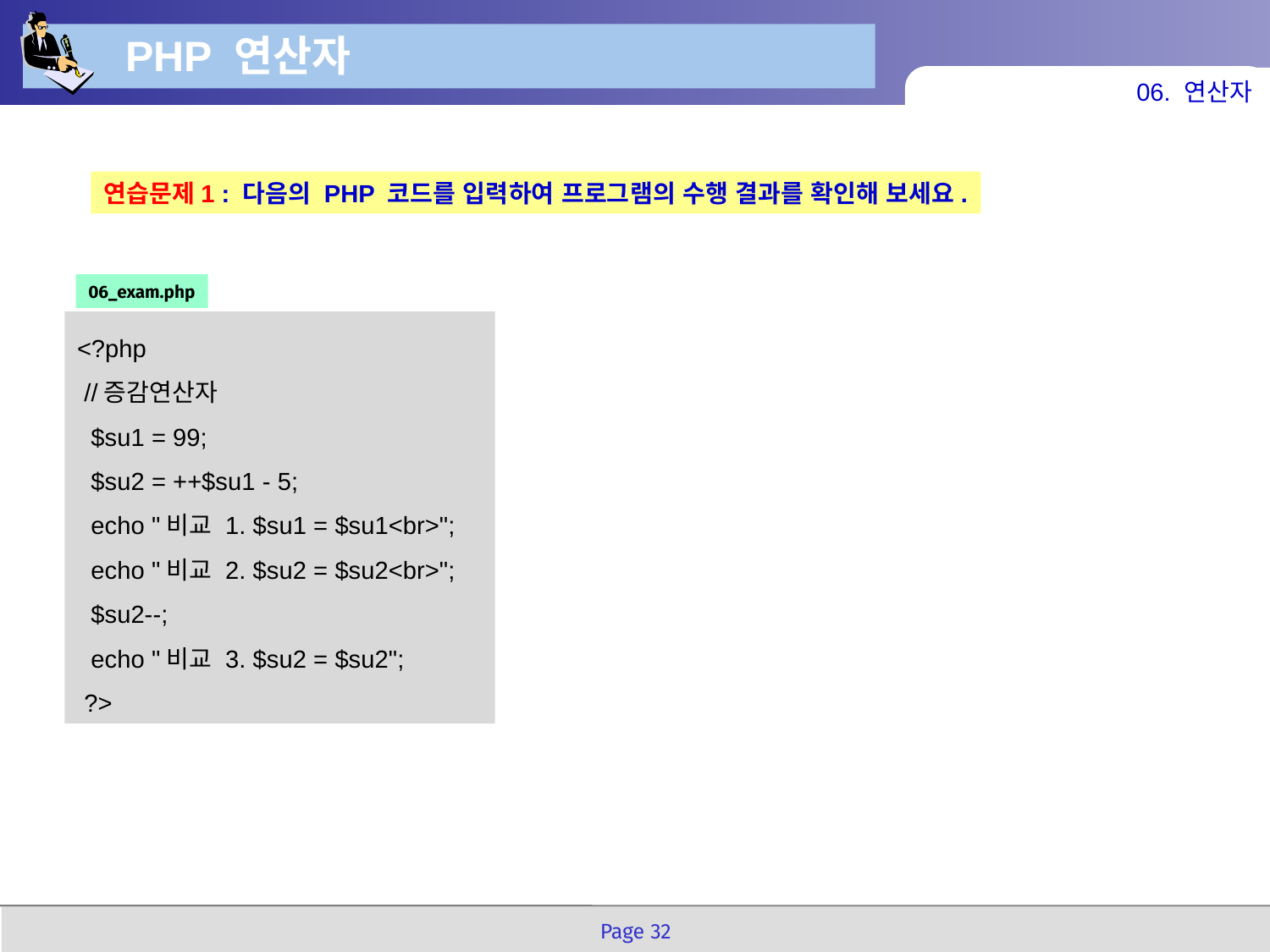

PHP 연산자
06. 연산자
연습문제1 : 다음의 PHP 코드를 입력하여 프로그램의 수행 결과를 확인해 보세요.
06_exam.php
<?php
 //증감연산자
  $su1 = 99;
  $su2 = ++$su1 - 5;
  echo "비교 1. $su1 = $su1<br>";
  echo "비교 2. $su2 = $su2<br>";
  $su2--;
  echo "비교 3. $su2 = $su2";
 ?>
Page 32